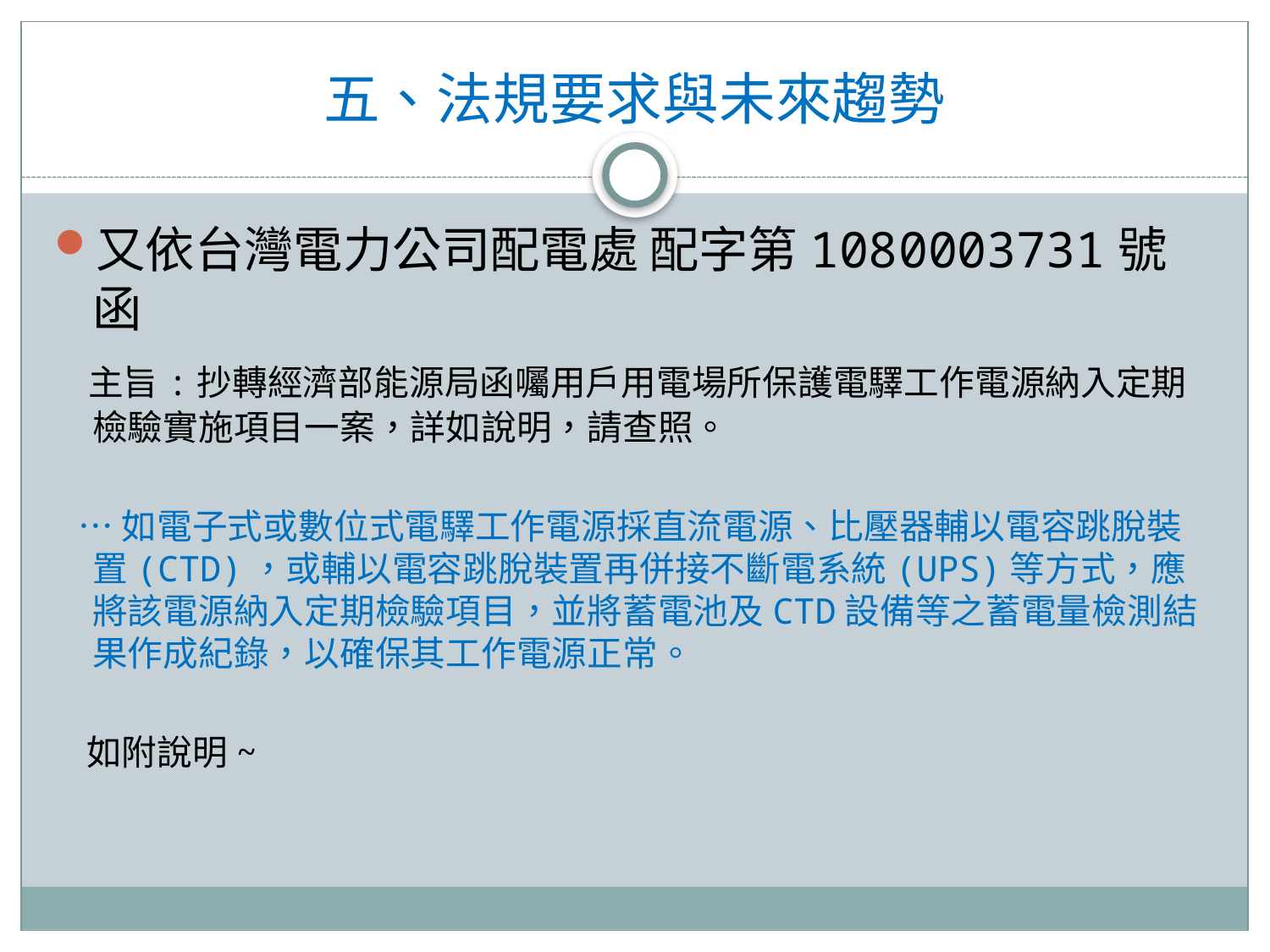

# 五、法規要求與未來趨勢
又依台灣電力公司配電處 配字第1080003731號 函
  主旨:抄轉經濟部能源局函囑用戶用電場所保護電驛工作電源納入定期檢驗實施項目一案，詳如說明，請查照。

   …如電子式或數位式電驛工作電源採直流電源、比壓器輔以電容跳脫裝置(CTD)，或輔以電容跳脫裝置再併接不斷電系統(UPS)等方式，應將該電源納入定期檢驗項目，並將蓄電池及CTD設備等之蓄電量檢測結果作成紀錄，以確保其工作電源正常。

   如附說明~